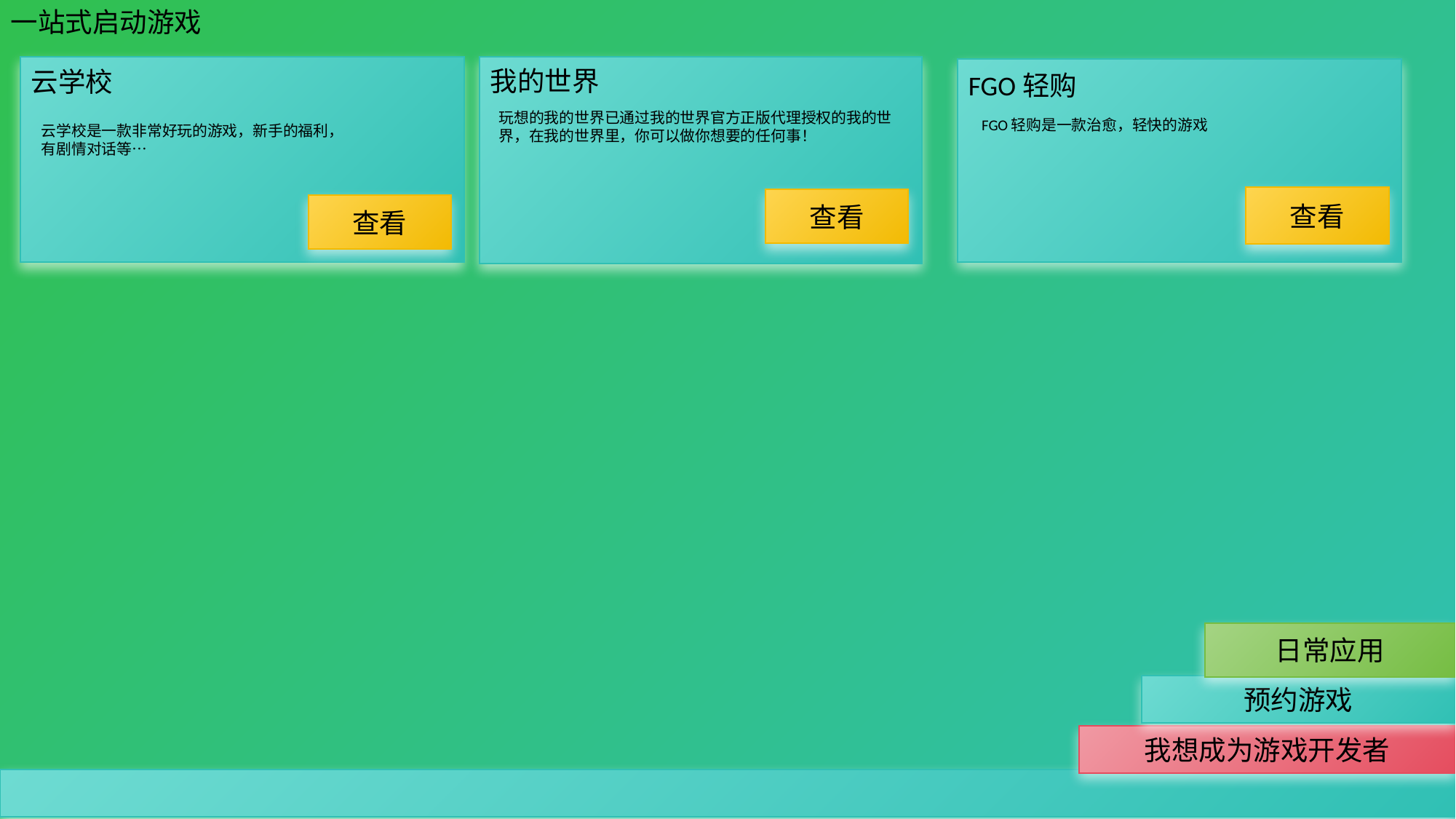

一站式启动游戏

云学校
云学校是一款非常好玩的游戏，新手的福利，有剧情对话等…
查看

我的世界

FGO轻购
FGO轻购是一款治愈，轻快的游戏
查看
玩想的我的世界已通过我的世界官方正版代理授权的我的世界，在我的世界里，你可以做你想要的任何事！
查看
日常应用
预约游戏
我想成为游戏开发者